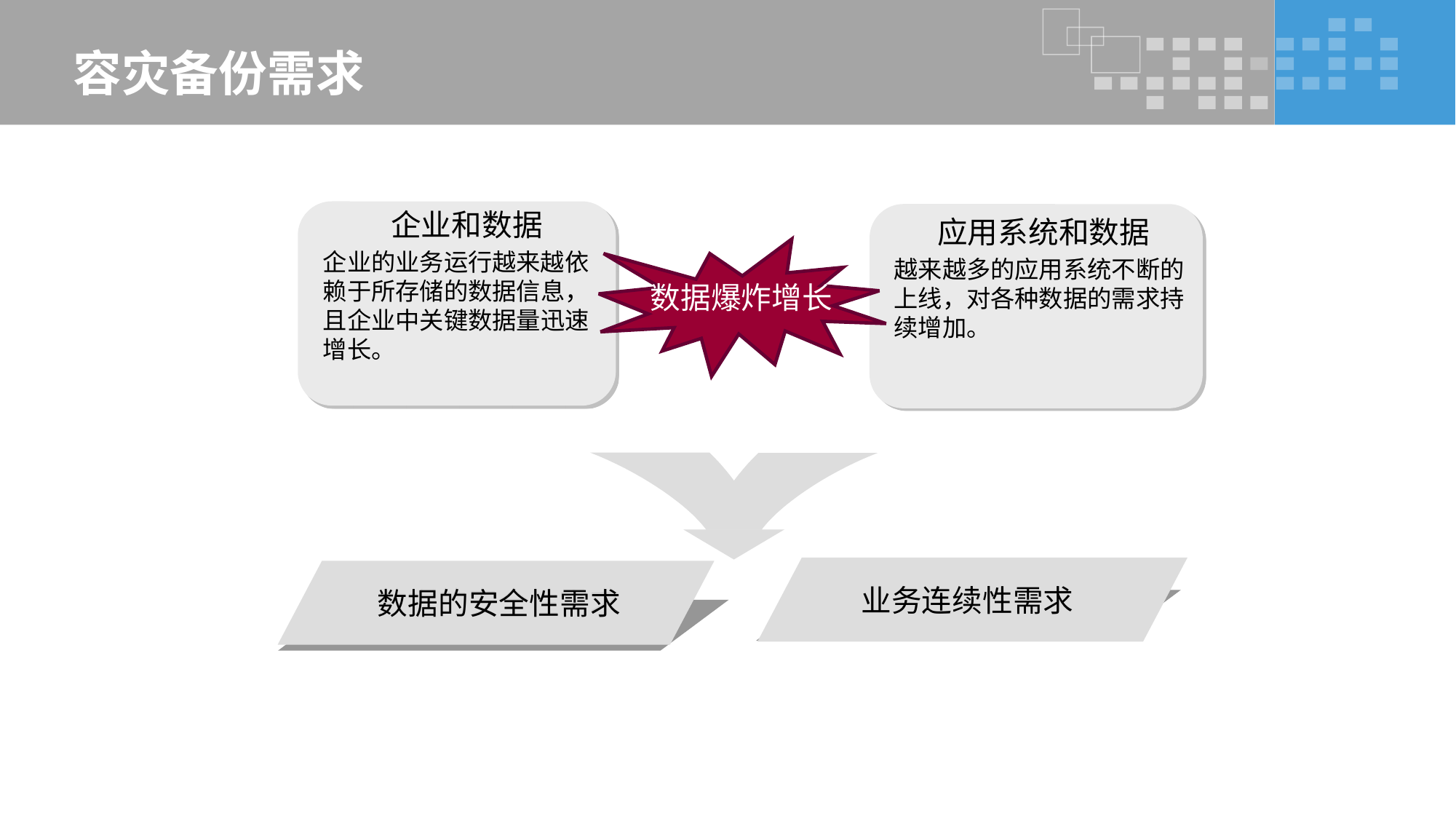

# 容灾备份需求

企业和数据
企业的业务运行越来越依赖于所存储的数据信息，且企业中关键数据量迅速增长。

应用系统和数据
越来越多的应用系统不断的上线，对各种数据的需求持续增加。

数据爆炸增长

业务连续性需求

数据的安全性需求